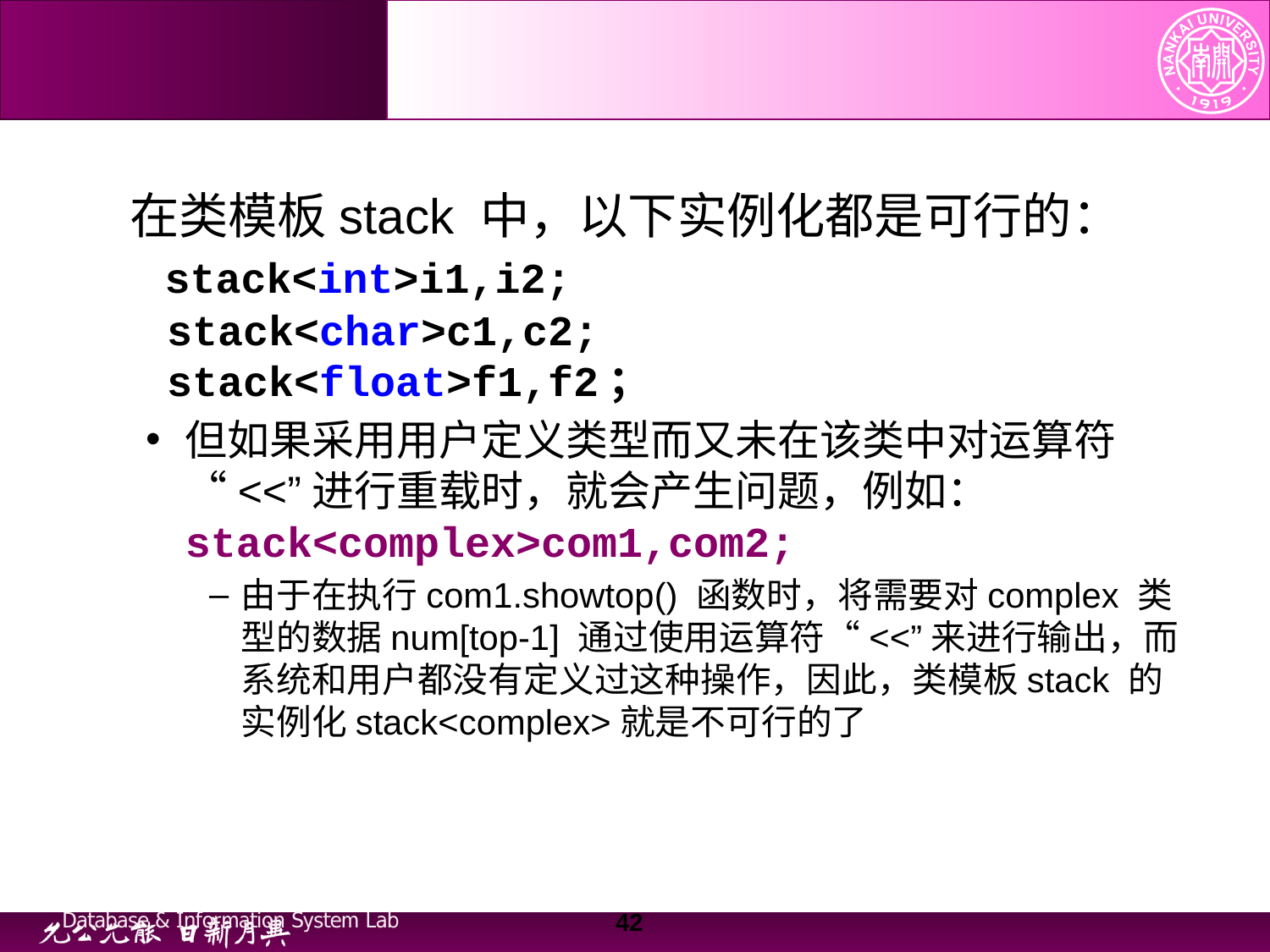

在类模板stack 中，以下实例化都是可行的：
      stack<int>i1,i2;
	stack<char>c1,c2;
	stack<float>f1,f2；
但如果采用用户定义类型而又未在该类中对运算符“<<”进行重载时，就会产生问题，例如：stack<complex>com1,com2;
由于在执行com1.showtop() 函数时，将需要对complex 类型的数据num[top-1] 通过使用运算符“<<”来进行输出，而系统和用户都没有定义过这种操作，因此，类模板stack 的实例化stack<complex>就是不可行的了
42
Database & Information System Lab